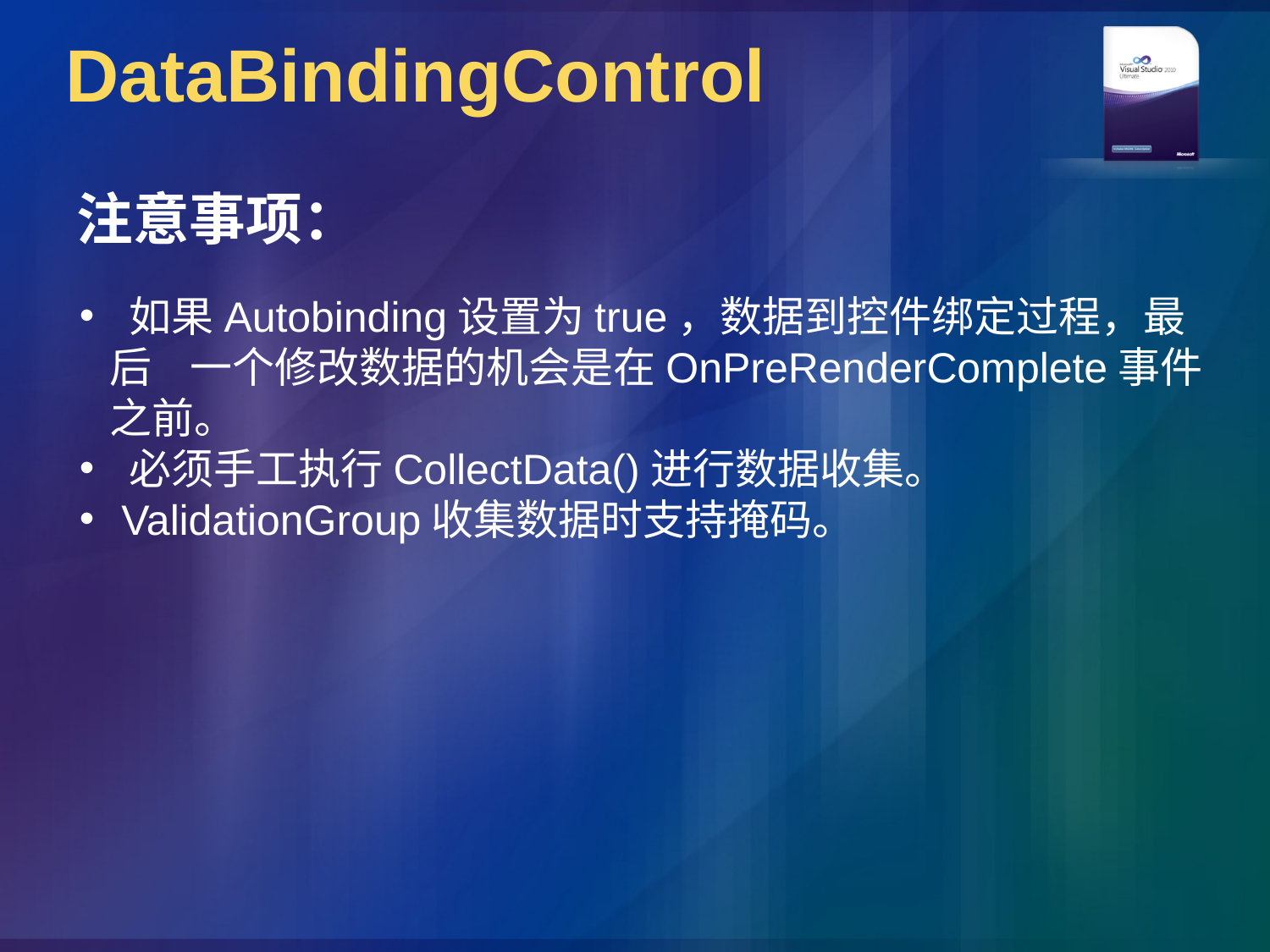

# DataBindingControl
注意事项：

 如果Autobinding设置为true，数据到控件绑定过程，最后    一个修改数据的机会是在OnPreRenderComplete事件之前。
 必须手工执行CollectData()进行数据收集。
 ValidationGroup收集数据时支持掩码。